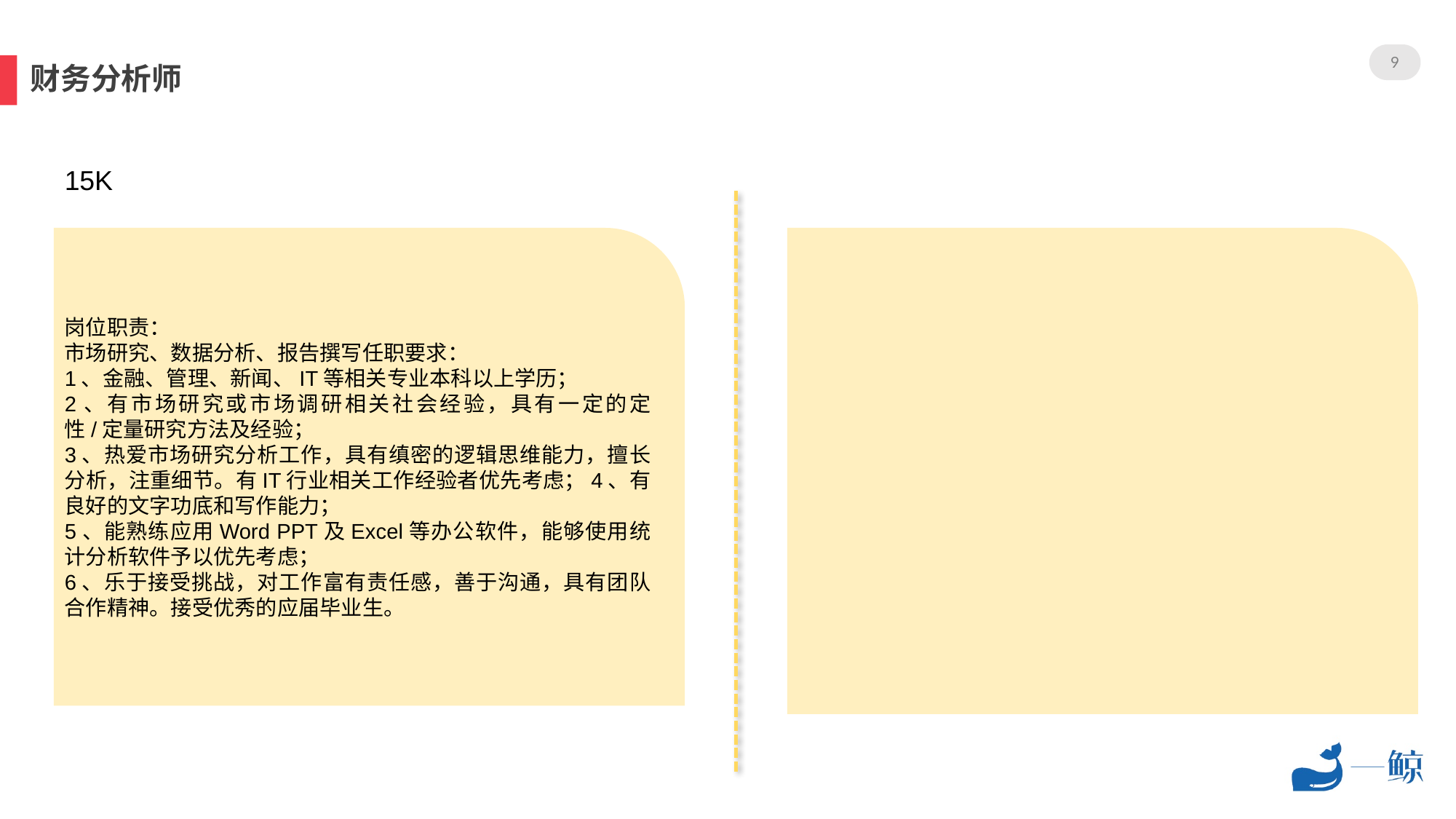

9
财务分析师
15K
岗位职责：
市场研究、数据分析、报告撰写任职要求：
1、金融、管理、新闻、IT等相关专业本科以上学历；
2、有市场研究或市场调研相关社会经验，具有一定的定性/定量研究方法及经验；
3、热爱市场研究分析工作，具有缜密的逻辑思维能力，擅长分析，注重细节。有IT行业相关工作经验者优先考虑；4、有良好的文字功底和写作能力；
5、能熟练应用Word PPT及Excel等办公软件，能够使用统计分析软件予以优先考虑；
6、乐于接受挑战，对工作富有责任感，善于沟通，具有团队合作精神。接受优秀的应届毕业生。